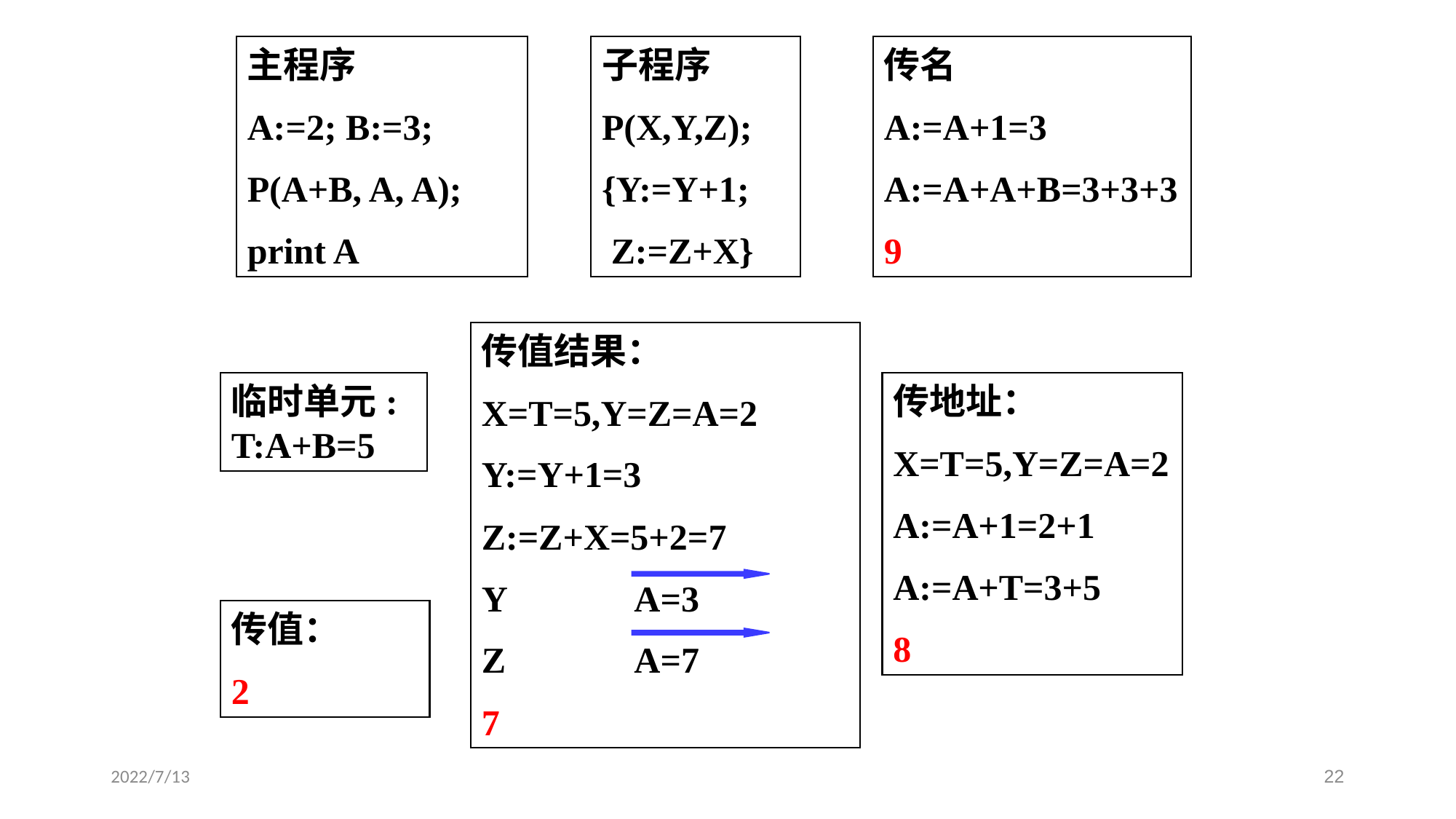

主程序
A:=2; B:=3;
P(A+B, A, A);
print A
子程序
P(X,Y,Z);
{Y:=Y+1;
 Z:=Z+X}
传名
A:=A+1=3
A:=A+A+B=3+3+3
9
传值结果：
X=T=5,Y=Z=A=2
Y:=Y+1=3
Z:=Z+X=5+2=7
Y	     A=3
Z	     A=7
7

传地址：
X=T=5,Y=Z=A=2
A:=A+1=2+1
A:=A+T=3+5
8
临时单元: T:A+B=5
传值：
2
2022/7/13
22